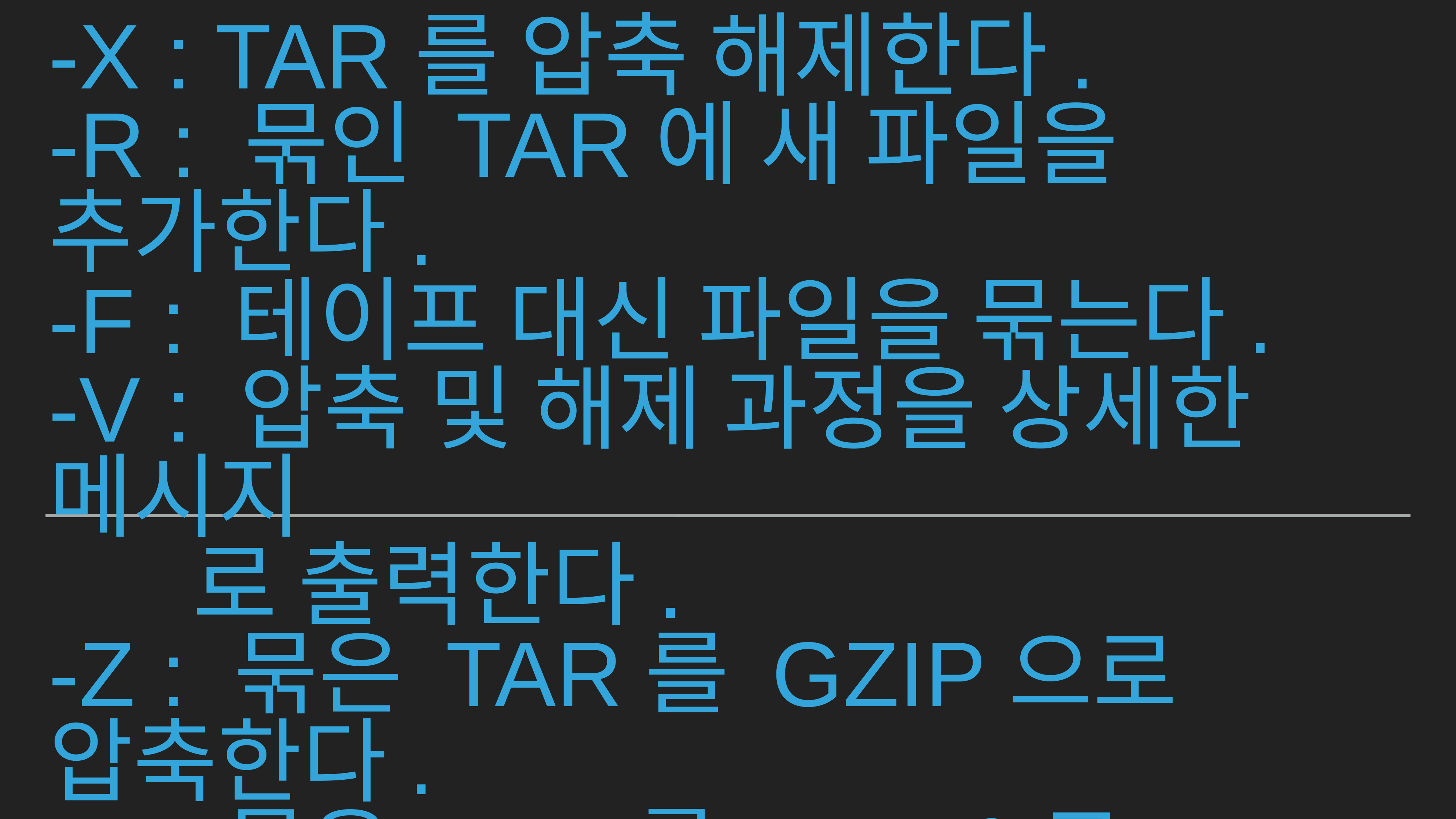

# -x : tar를 압축 해제한다.
-r : 묶인 tar에 새 파일을 추가한다.
-f : 테이프 대신 파일을 묶는다.
-v : 압축 및 해제 과정을 상세한 메시지
       로 출력한다.
-z : 묶은 tar를 gzip으로 압축한다.
-j : 묶은 tar를 bzip2로 압축한다.
-J : 묶은 tar를 xz로 압축한다.